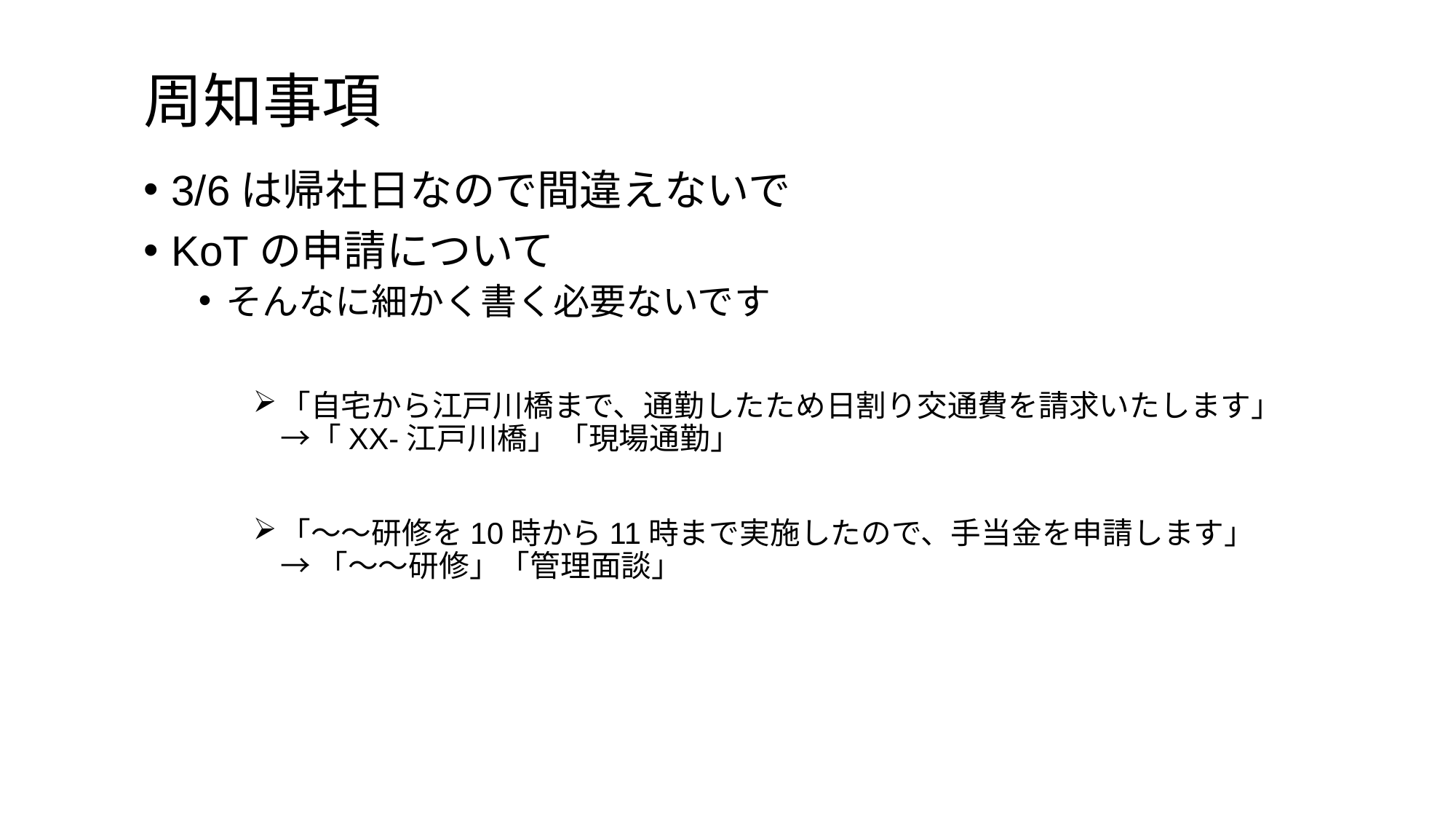

# 周知事項
3/6は帰社日なので間違えないで
KoTの申請について
そんなに細かく書く必要ないです

「自宅から江戸川橋まで、通勤したため日割り交通費を請求いたします」
→「XX-江戸川橋」「現場通勤」

「～～研修を10時から11時まで実施したので、手当金を申請します」
→ 「～～研修」「管理面談」